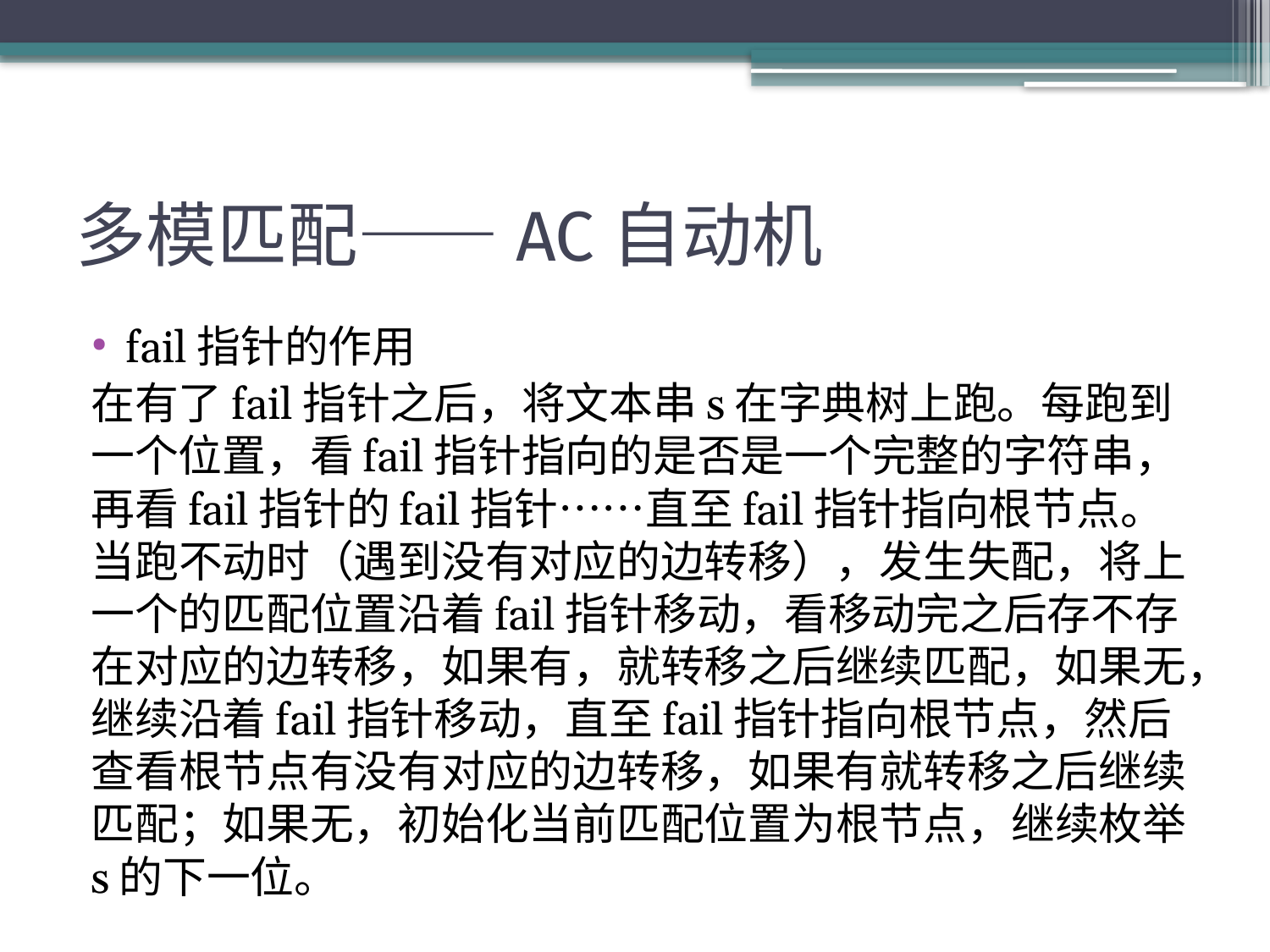

# 多模匹配——AC自动机
fail指针的作用
在有了fail指针之后，将文本串s在字典树上跑。每跑到一个位置，看fail指针指向的是否是一个完整的字符串，再看fail指针的fail指针……直至fail指针指向根节点。当跑不动时（遇到没有对应的边转移），发生失配，将上一个的匹配位置沿着fail指针移动，看移动完之后存不存在对应的边转移，如果有，就转移之后继续匹配，如果无，继续沿着fail指针移动，直至fail指针指向根节点，然后查看根节点有没有对应的边转移，如果有就转移之后继续匹配；如果无，初始化当前匹配位置为根节点，继续枚举s的下一位。